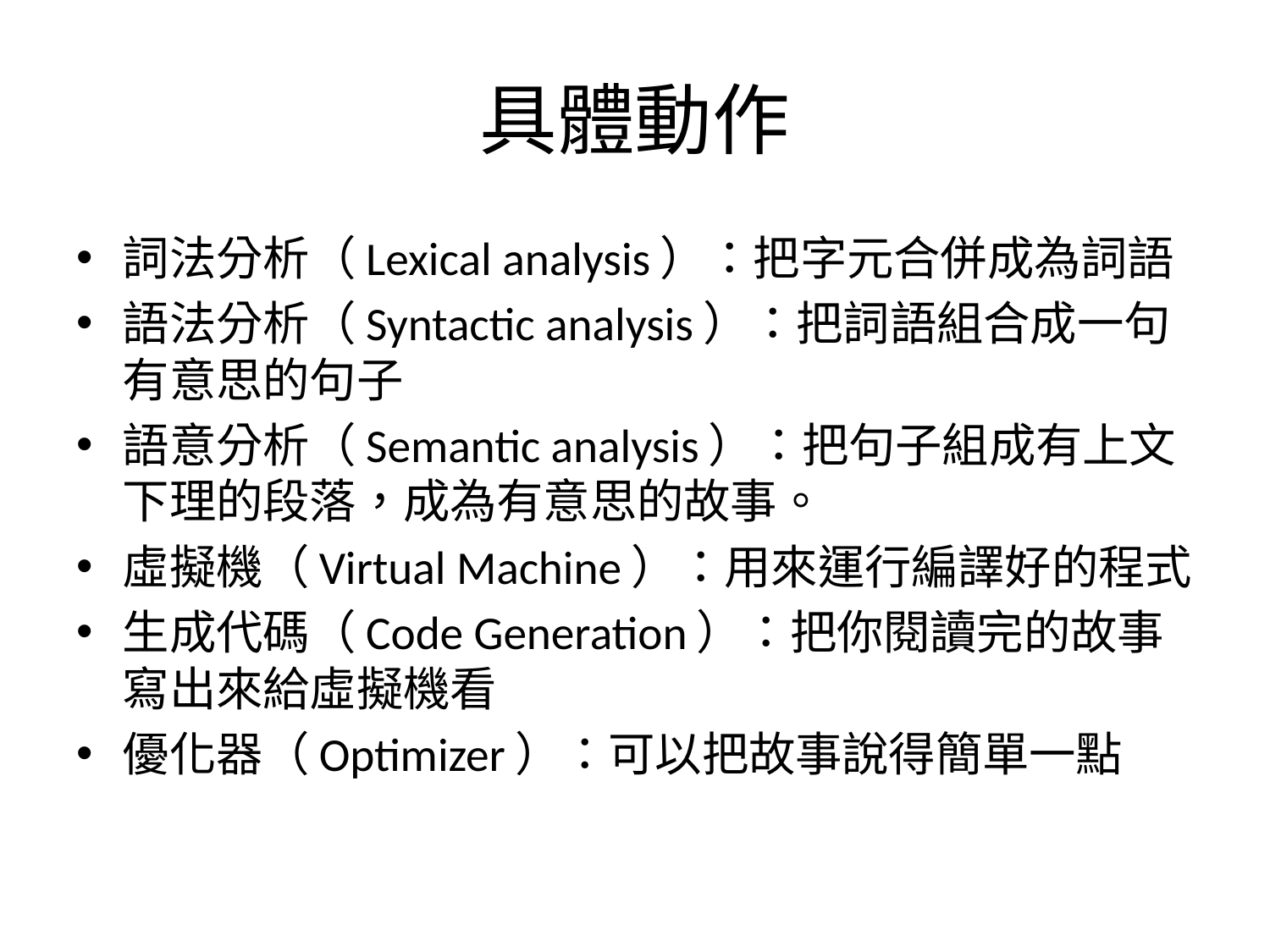

# 具體動作
詞法分析（Lexical analysis）：把字元合併成為詞語
語法分析（Syntactic analysis）：把詞語組合成一句有意思的句子
語意分析（Semantic analysis）：把句子組成有上文下理的段落，成為有意思的故事。
虛擬機（Virtual Machine）：用來運行編譯好的程式
生成代碼（Code Generation）：把你閱讀完的故事寫出來給虛擬機看
優化器（Optimizer）：可以把故事說得簡單一點